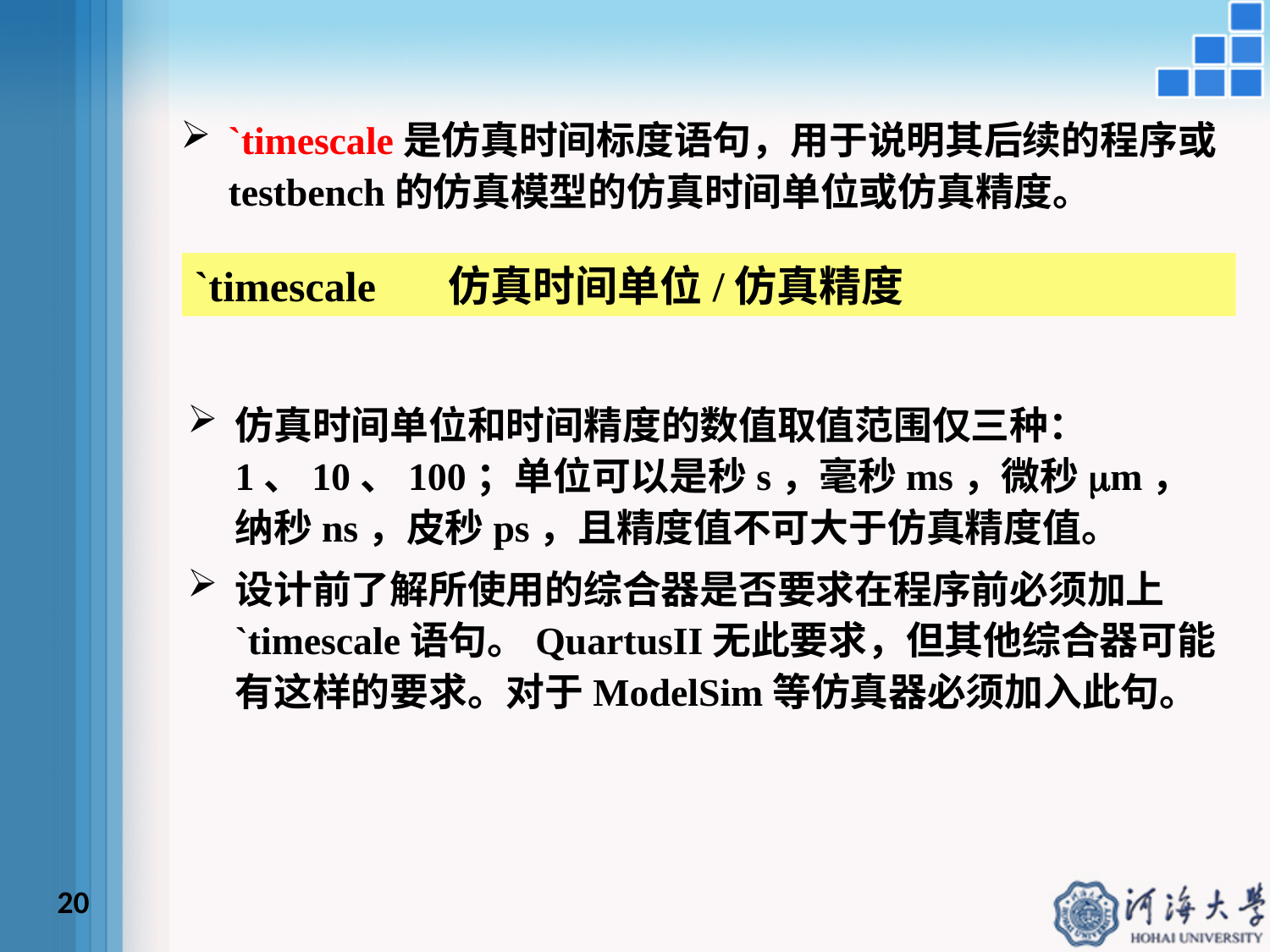

`timescale是仿真时间标度语句，用于说明其后续的程序或testbench的仿真模型的仿真时间单位或仿真精度。
`timescale	仿真时间单位/仿真精度
仿真时间单位和时间精度的数值取值范围仅三种：1、10、100；单位可以是秒s，毫秒ms，微秒μm，纳秒ns，皮秒ps，且精度值不可大于仿真精度值。
设计前了解所使用的综合器是否要求在程序前必须加上`timescale语句。QuartusII无此要求，但其他综合器可能有这样的要求。对于ModelSim等仿真器必须加入此句。
20